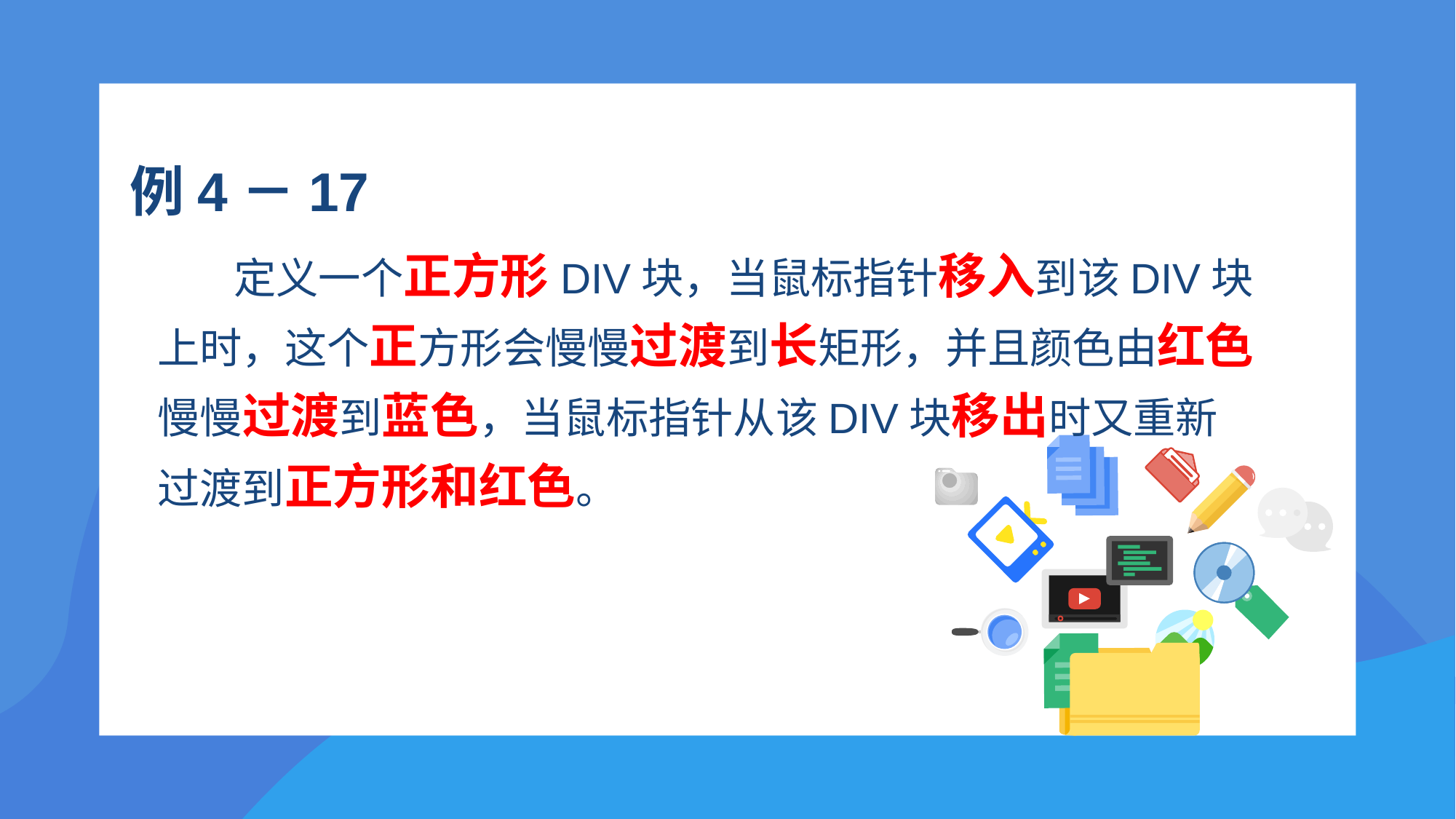

# 例4－17
       定义一个正方形DIV块，当鼠标指针移入到该DIV块上时，这个正方形会慢慢过渡到长矩形，并且颜色由红色慢慢过渡到蓝色，当鼠标指针从该DIV块移出时又重新过渡到正方形和红色。